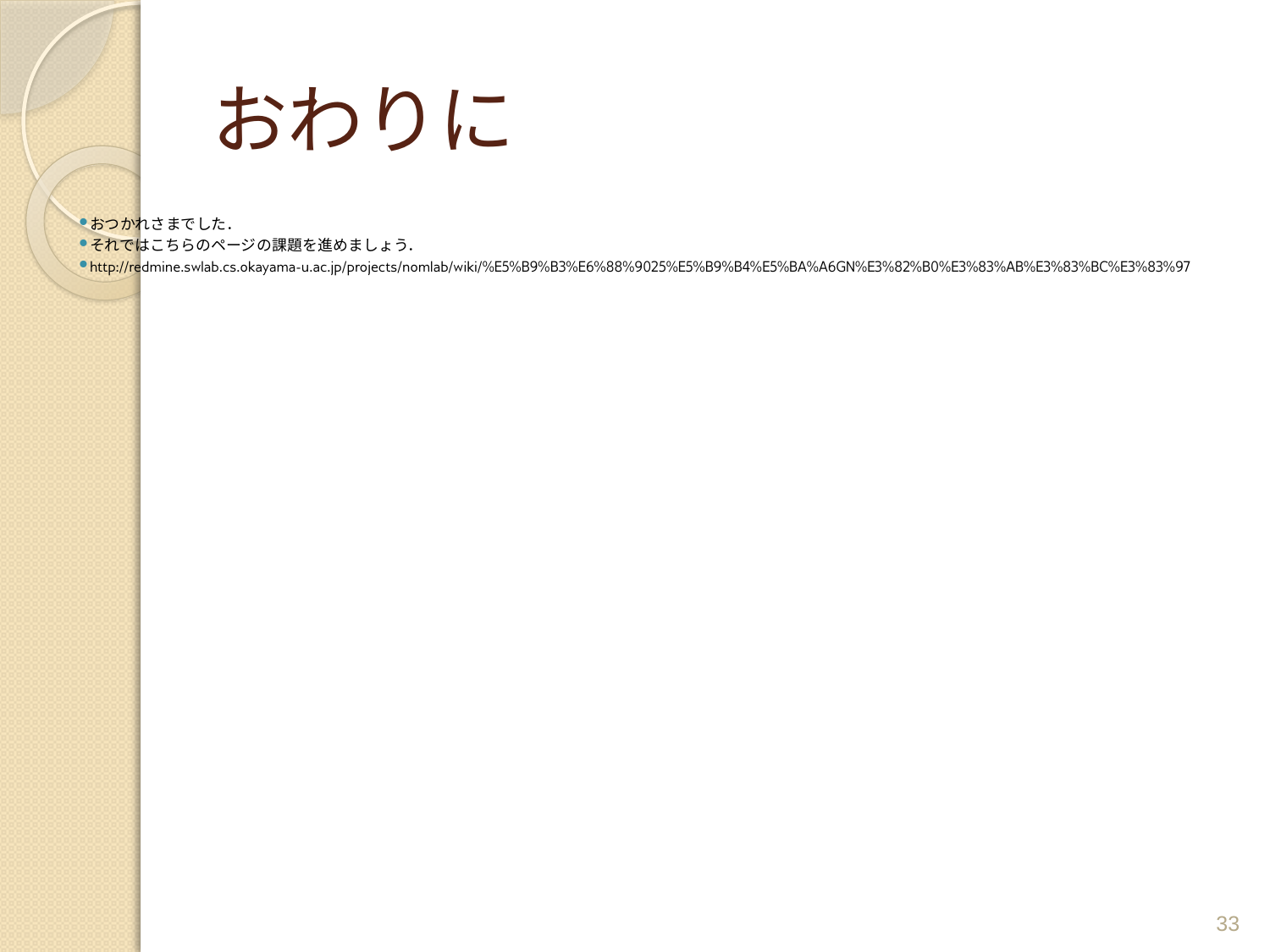

# おわりに
おつかれさまでした．
それではこちらのページの課題を進めましょう．
http://redmine.swlab.cs.okayama-u.ac.jp/projects/nomlab/wiki/%E5%B9%B3%E6%88%9025%E5%B9%B4%E5%BA%A6GN%E3%82%B0%E3%83%AB%E3%83%BC%E3%83%97
33